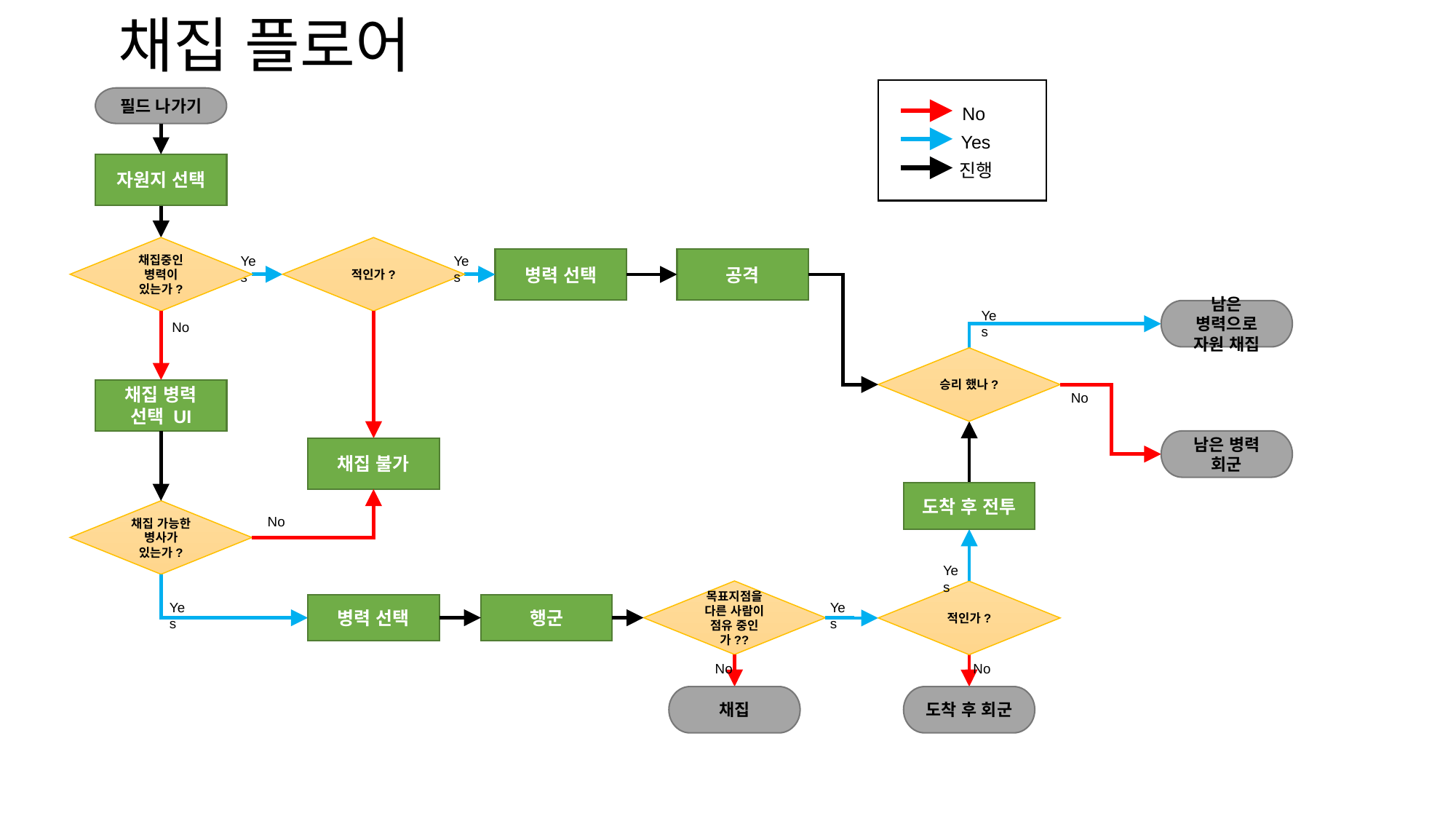

# 채집 플로어

No
Yes
진행
필드 나가기
자원지 선택
적인가?
채집중인 병력이 있는가?
Yes
Yes
병력 선택
공격
남은 병력으로 자원 채집
Yes
No
승리 했나?
채집 병력
선택 UI
No
남은 병력
회군
채집 불가
도착 후 전투
채집 가능한 병사가 있는가?
No
Yes
목표지점을 다른 사람이 점유 중인가??
적인가?
Yes
Yes
병력 선택
행군
No
No
도착 후 회군
채집